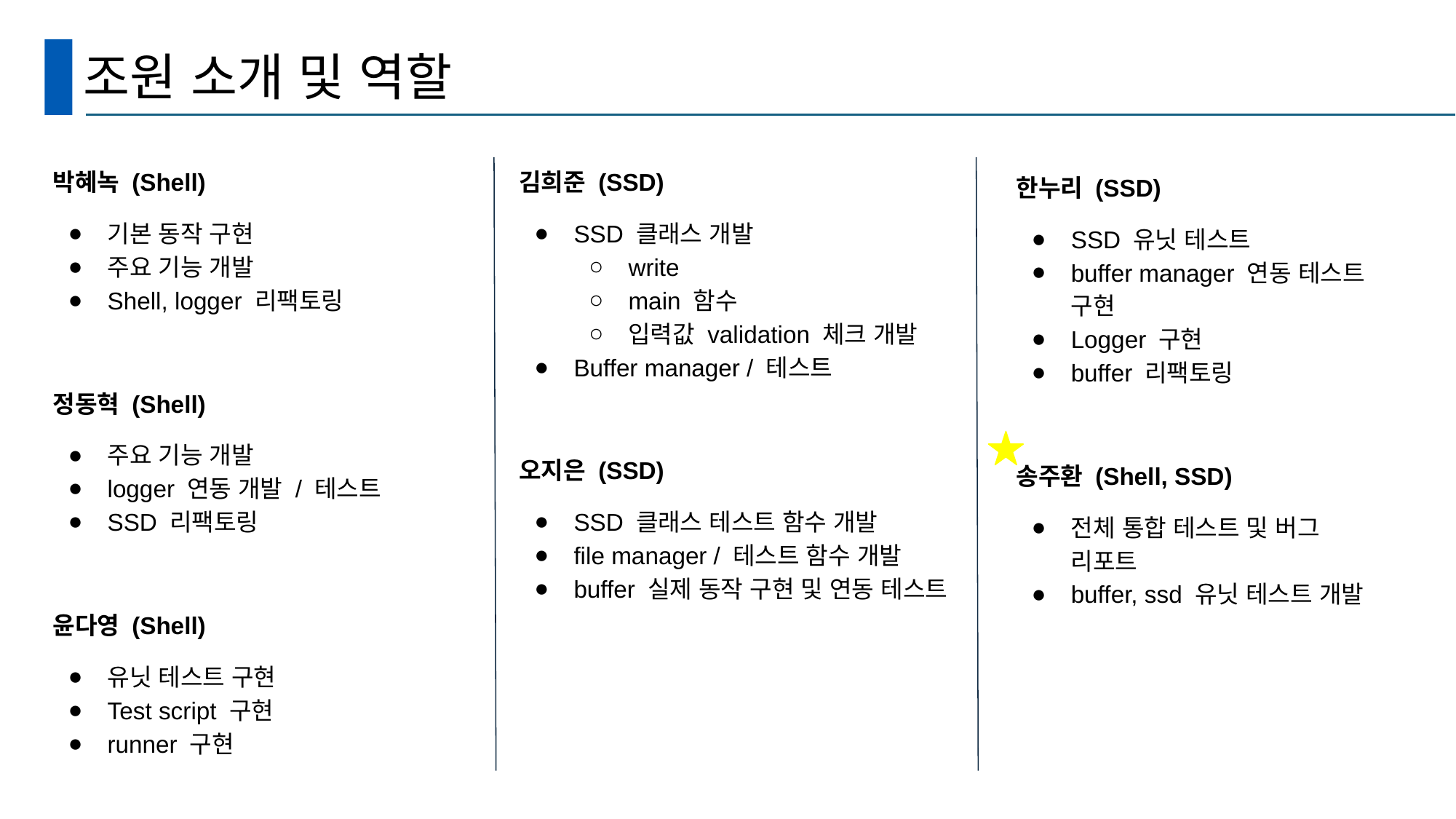

# 조원 소개 및 역할
박혜녹 (Shell)
기본 동작 구현
주요 기능 개발
Shell, logger 리팩토링

정동혁 (Shell)
주요 기능 개발
logger 연동 개발 / 테스트
SSD 리팩토링

윤다영 (Shell)
유닛 테스트 구현
Test script 구현
runner 구현
김희준 (SSD)
SSD 클래스 개발
write
main 함수
입력값 validation 체크 개발
Buffer manager / 테스트

오지은 (SSD)
SSD 클래스 테스트 함수 개발
file manager / 테스트 함수 개발
buffer 실제 동작 구현 및 연동 테스트

한누리 (SSD)
SSD 유닛 테스트
buffer manager 연동 테스트 구현
Logger 구현
buffer 리팩토링

송주환 (Shell, SSD)
전체 통합 테스트 및 버그 리포트
buffer, ssd 유닛 테스트 개발